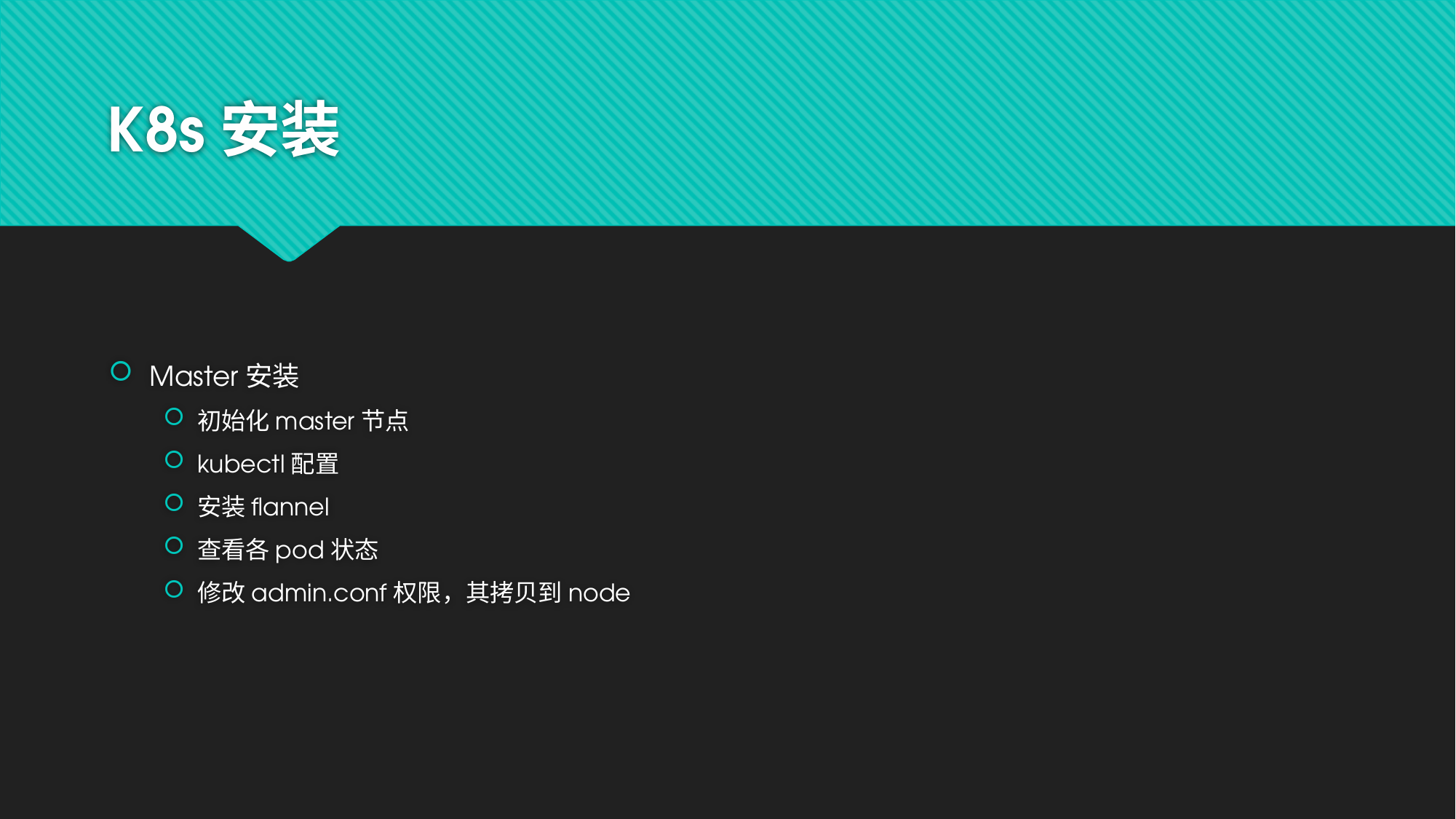

# K8s安装
Master安装
初始化master节点
kubectl配置
安装flannel
查看各pod状态
修改admin.conf权限，其拷贝到node